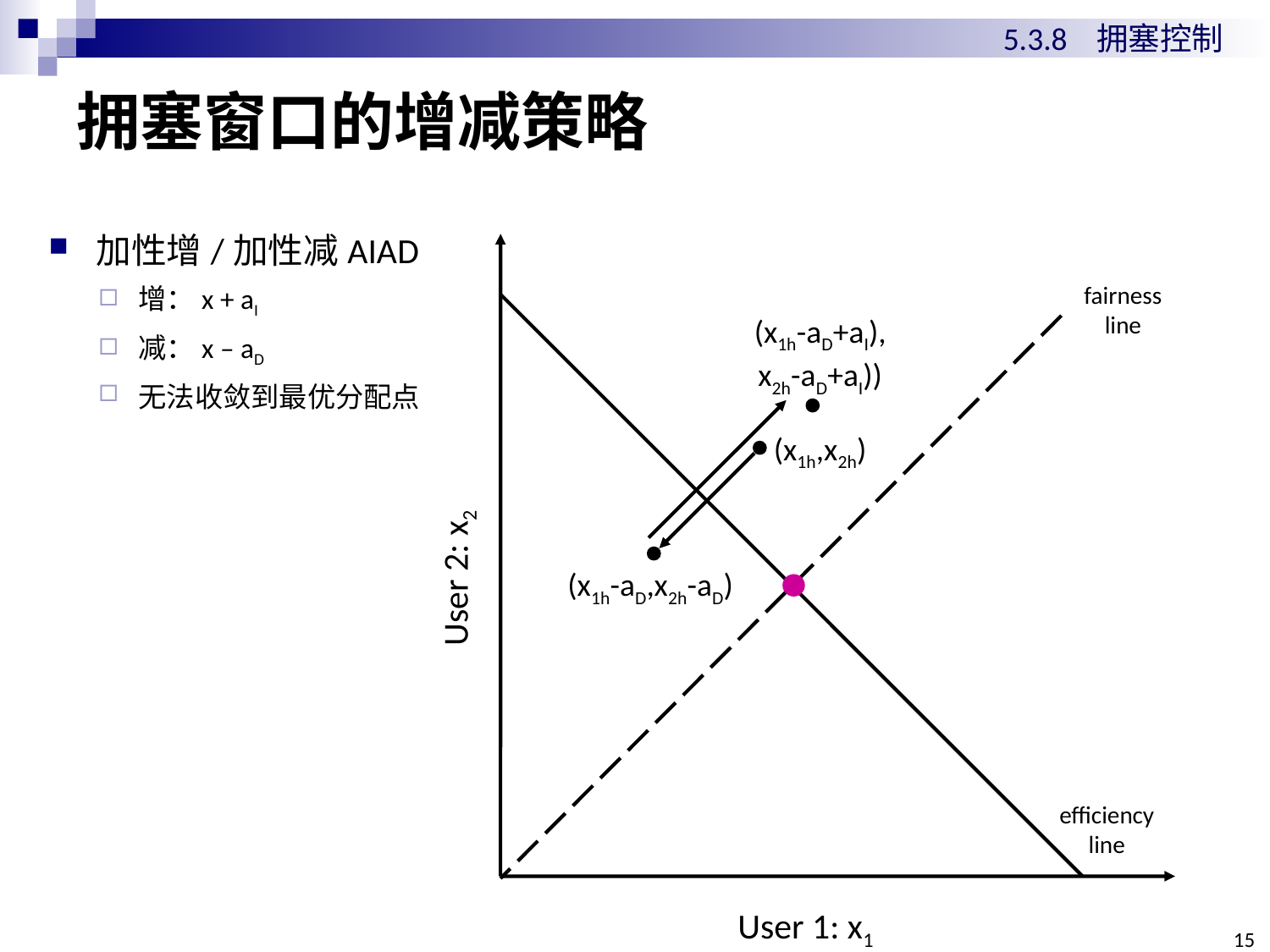

5.3.8   拥塞控制
# 拥塞窗口的增减策略
加性增/加性减AIAD
增：x + aI
减：x – aD
无法收敛到最优分配点

fairness
line

(x1h-aD+aI),
x2h-aD+aI))

(x1h,x2h)

User 2: x2
(x1h-aD,x2h-aD)

efficiency
line
User 1: x1
15